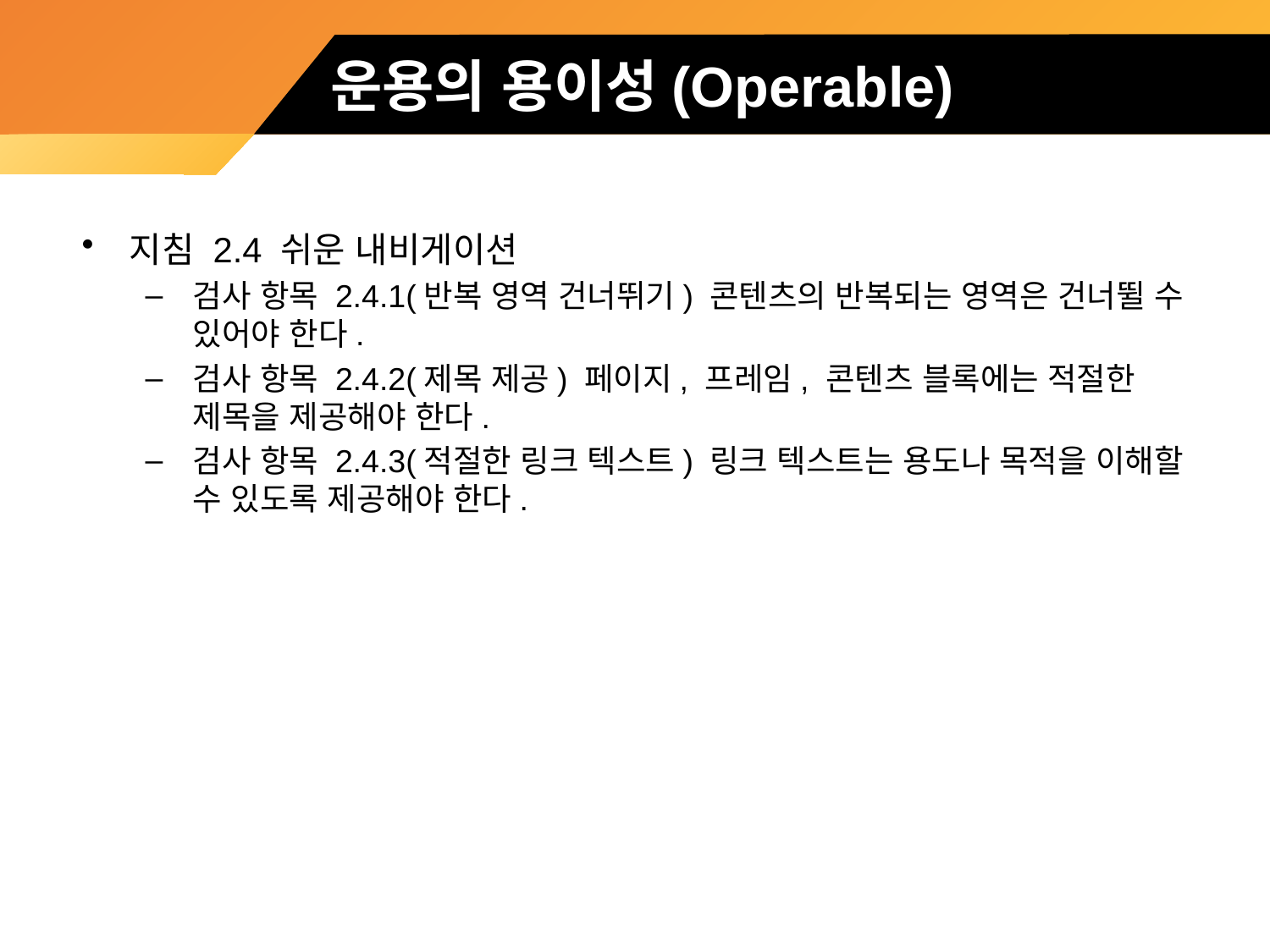

# 운용의 용이성(Operable)

지침 2.4 쉬운 내비게이션
검사 항목 2.4.1(반복 영역 건너뛰기) 콘텐츠의 반복되는 영역은 건너뛸 수 있어야 한다.
검사 항목 2.4.2(제목 제공) 페이지, 프레임, 콘텐츠 블록에는 적절한 제목을 제공해야 한다.
검사 항목 2.4.3(적절한 링크 텍스트) 링크 텍스트는 용도나 목적을 이해할 수 있도록 제공해야 한다.